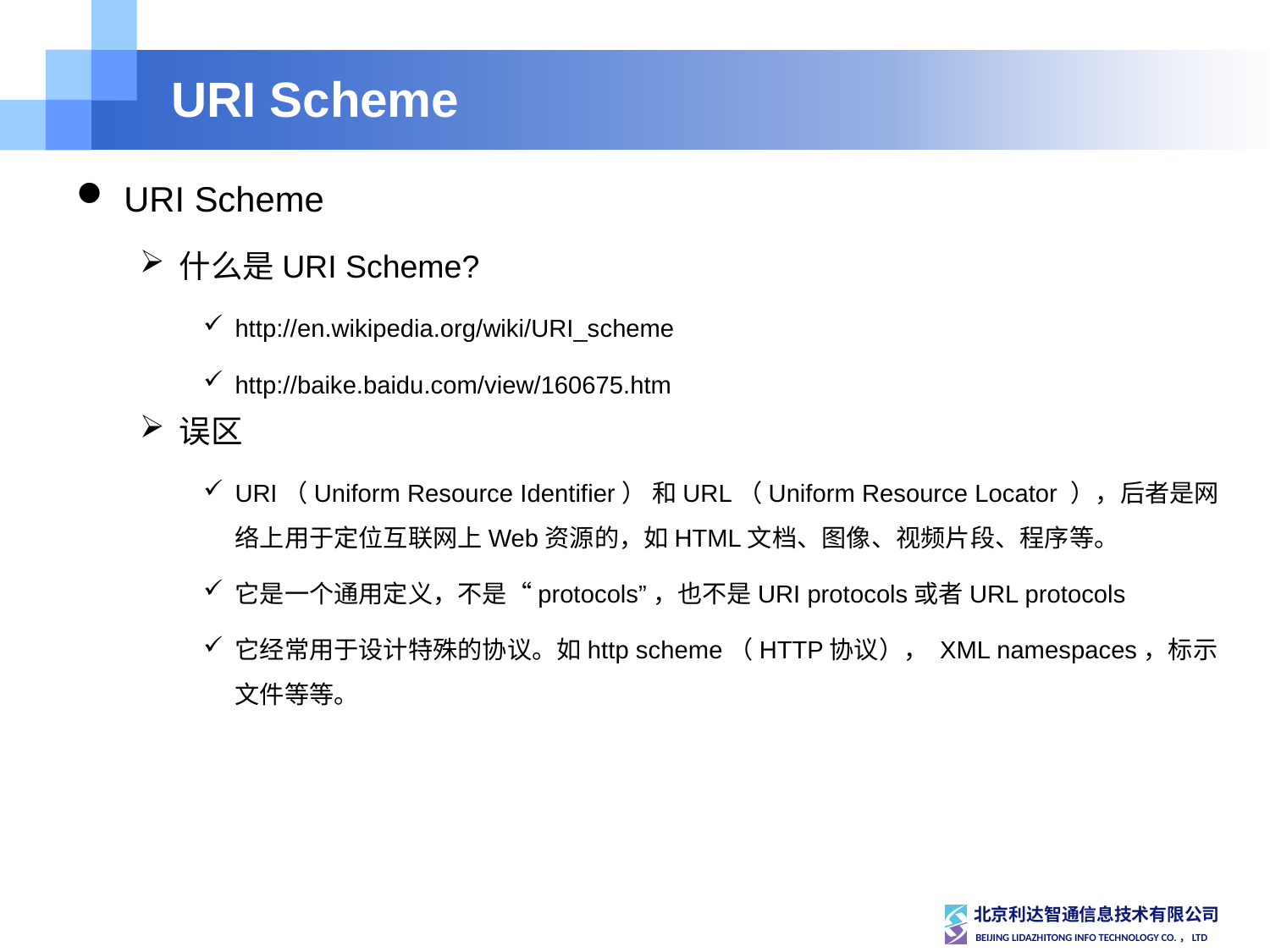

# URI Scheme
URI Scheme
什么是URI Scheme?
http://en.wikipedia.org/wiki/URI_scheme
http://baike.baidu.com/view/160675.htm
误区
URI（Uniform Resource Identifier） 和URL（Uniform Resource Locator ），后者是网络上用于定位互联网上Web资源的，如HTML文档、图像、视频片段、程序等。
它是一个通用定义，不是“protocols”，也不是URI protocols或者URL protocols
它经常用于设计特殊的协议。如http scheme（HTTP协议）， XML namespaces，标示文件等等。